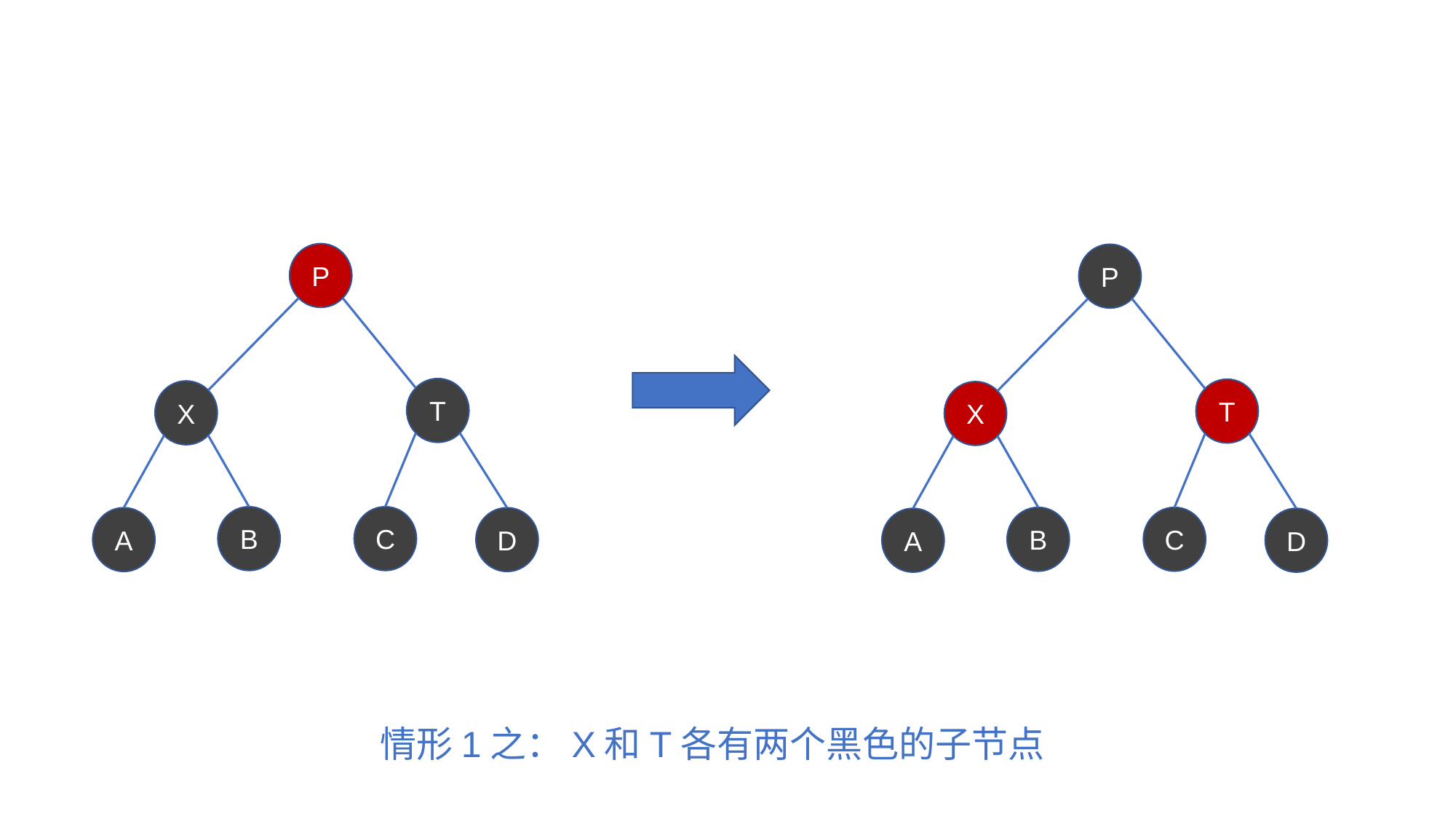

P
P

T
T
X
X
C
B
C
B
A
D
A
D
情形1之：X和T各有两个黑色的子节点